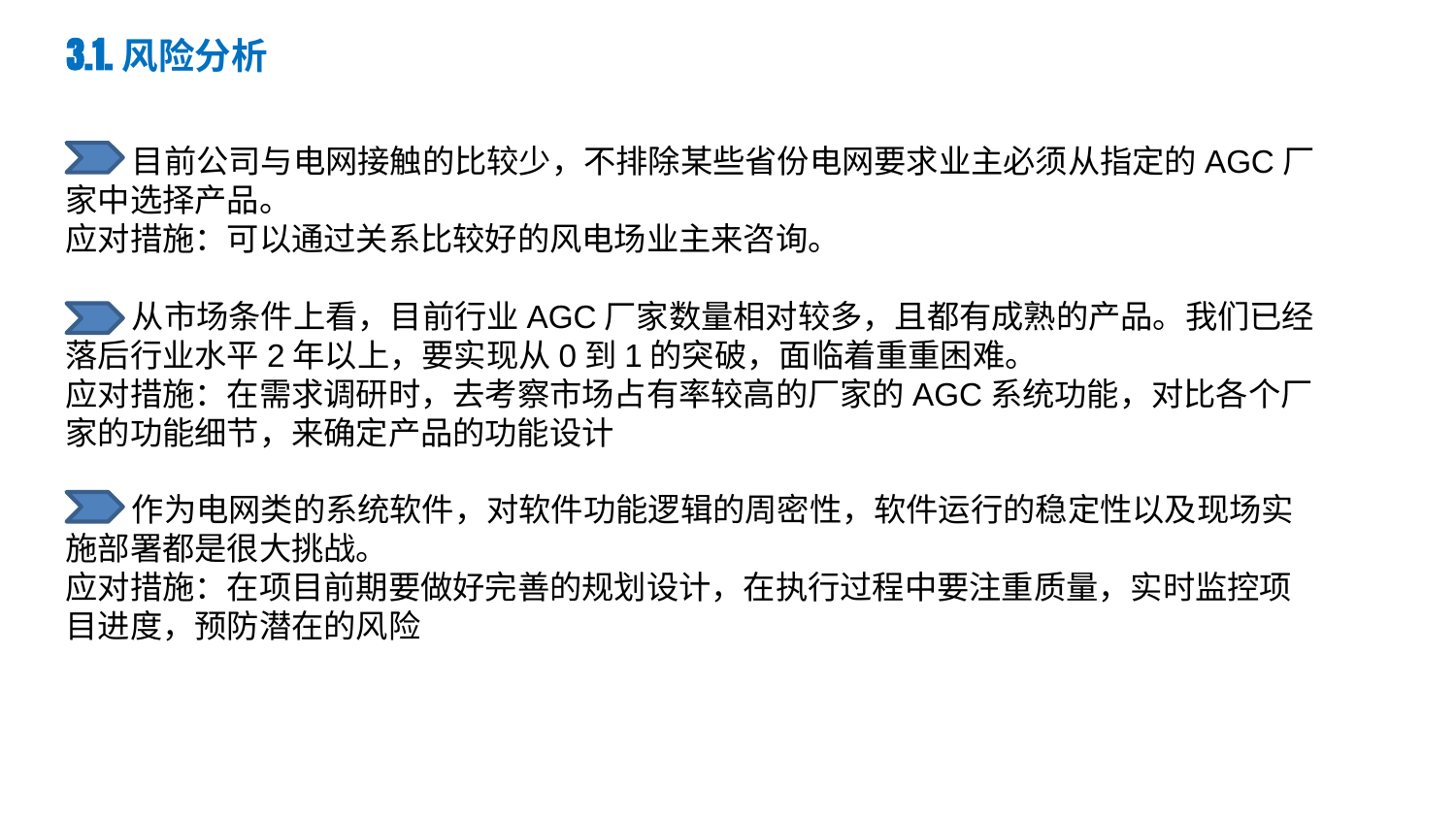

目 录
3.1.风险分析

        目前公司与电网接触的比较少，不排除某些省份电网要求业主必须从指定的AGC厂家中选择产品。
应对措施：可以通过关系比较好的风电场业主来咨询。

        从市场条件上看，目前行业AGC厂家数量相对较多，且都有成熟的产品。我们已经落后行业水平2年以上，要实现从0到1的突破，面临着重重困难。
应对措施：在需求调研时，去考察市场占有率较高的厂家的AGC系统功能，对比各个厂家的功能细节，来确定产品的功能设计

        作为电网类的系统软件，对软件功能逻辑的周密性，软件运行的稳定性以及现场实施部署都是很大挑战。
应对措施：在项目前期要做好完善的规划设计，在执行过程中要注重质量，实时监控项目进度，预防潜在的风险